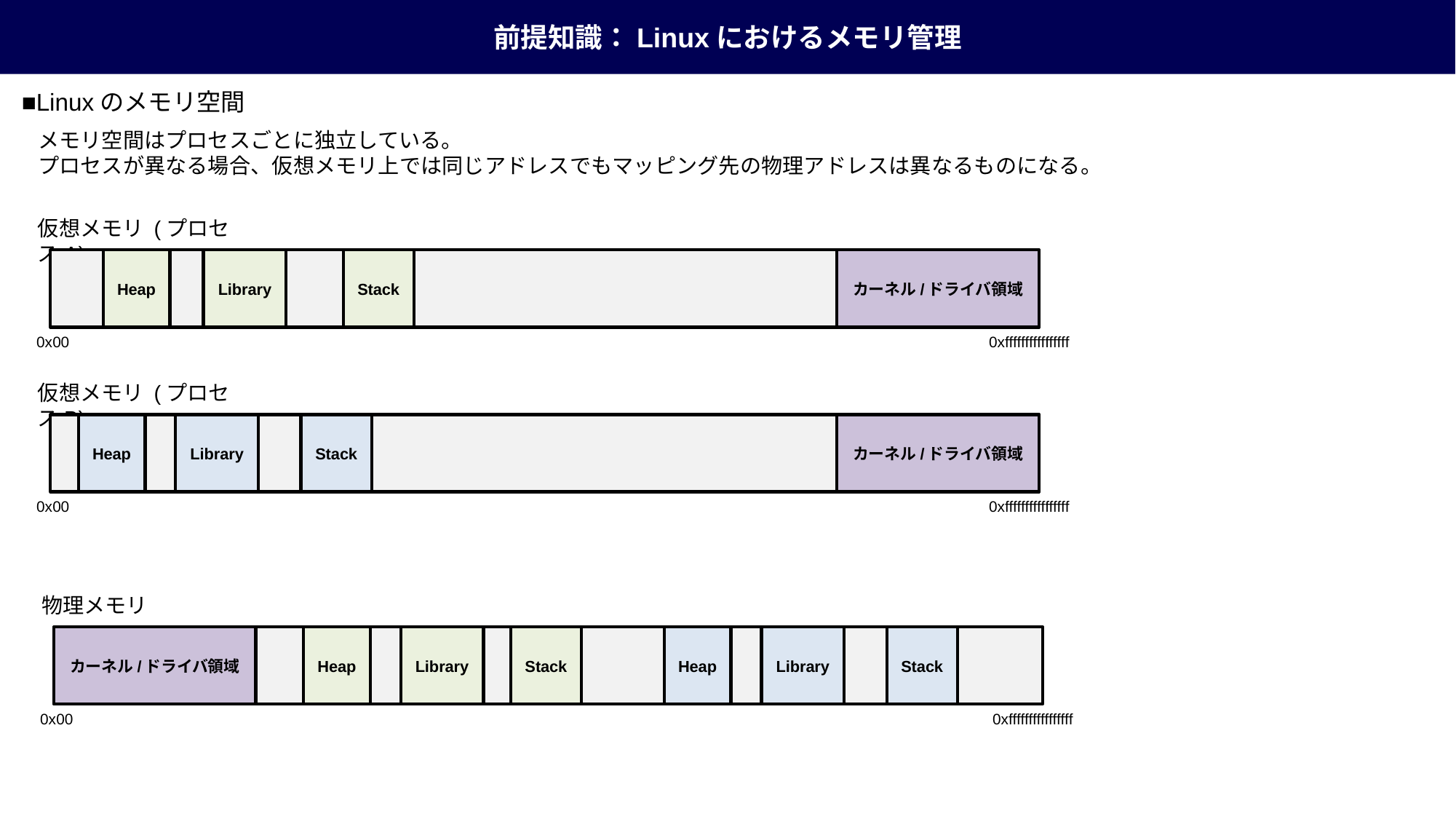

前提知識：Linuxにおけるメモリ管理
■Linuxのメモリ空間
メモリ空間はプロセスごとに独立している。
プロセスが異なる場合、仮想メモリ上では同じアドレスでもマッピング先の物理アドレスは異なるものになる。
仮想メモリ (プロセスA)

Heap
Library
Stack
カーネル/ドライバ領域
0x00
0xffffffffffffffff
仮想メモリ (プロセスB)

Heap
Library
Stack
カーネル/ドライバ領域
0x00
0xffffffffffffffff
物理メモリ
カーネル/ドライバ領域

Heap
Library
Stack
Heap
Library
Stack
0x00
0xffffffffffffffff